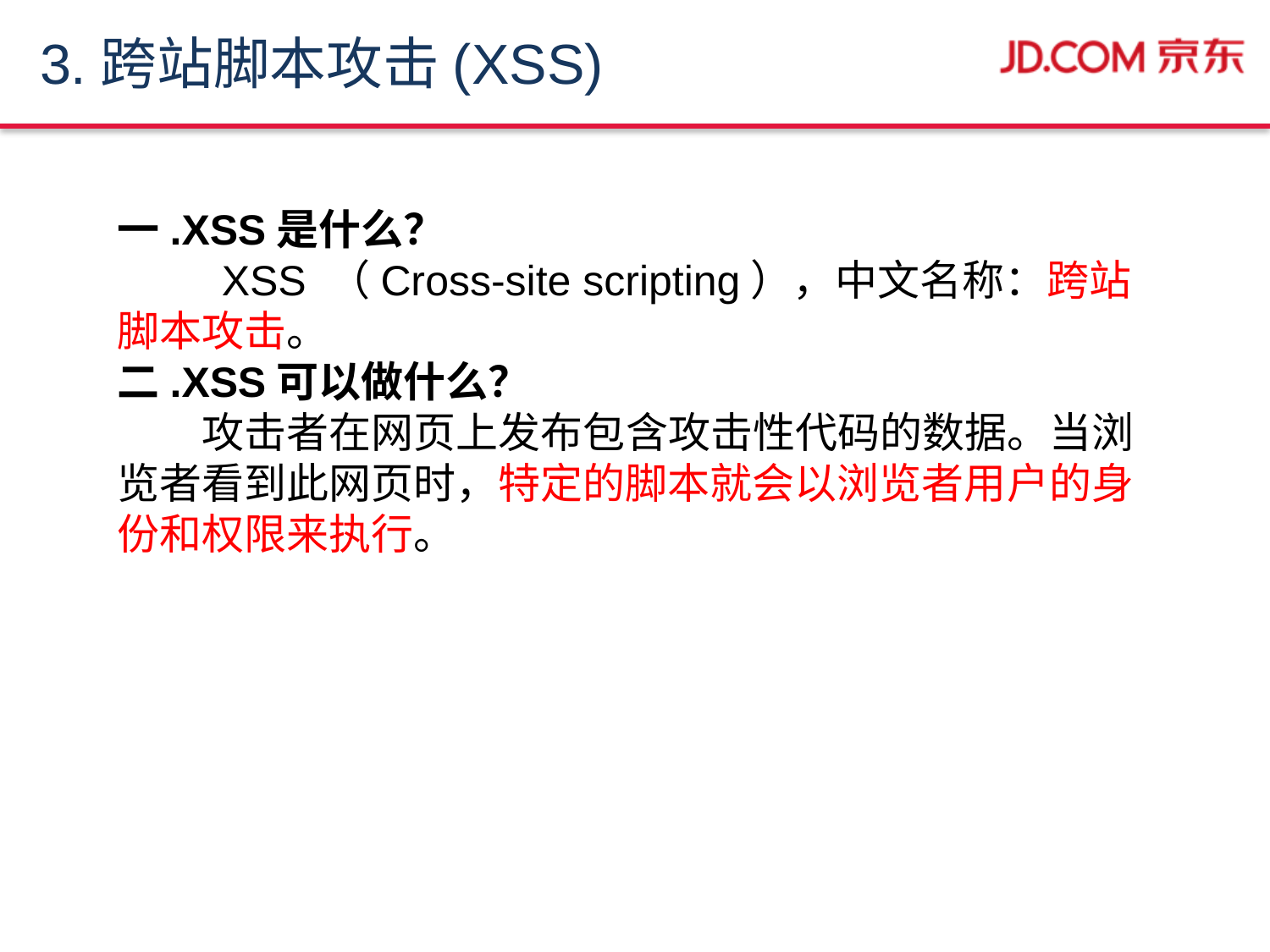

# 3.跨站脚本攻击(XSS)

一.XSS是什么？
　　 XSS （Cross-site scripting），中文名称：跨站脚本攻击。
二.XSS可以做什么？
　　攻击者在网页上发布包含攻击性代码的数据。当浏览者看到此网页时，特定的脚本就会以浏览者用户的身份和权限来执行。